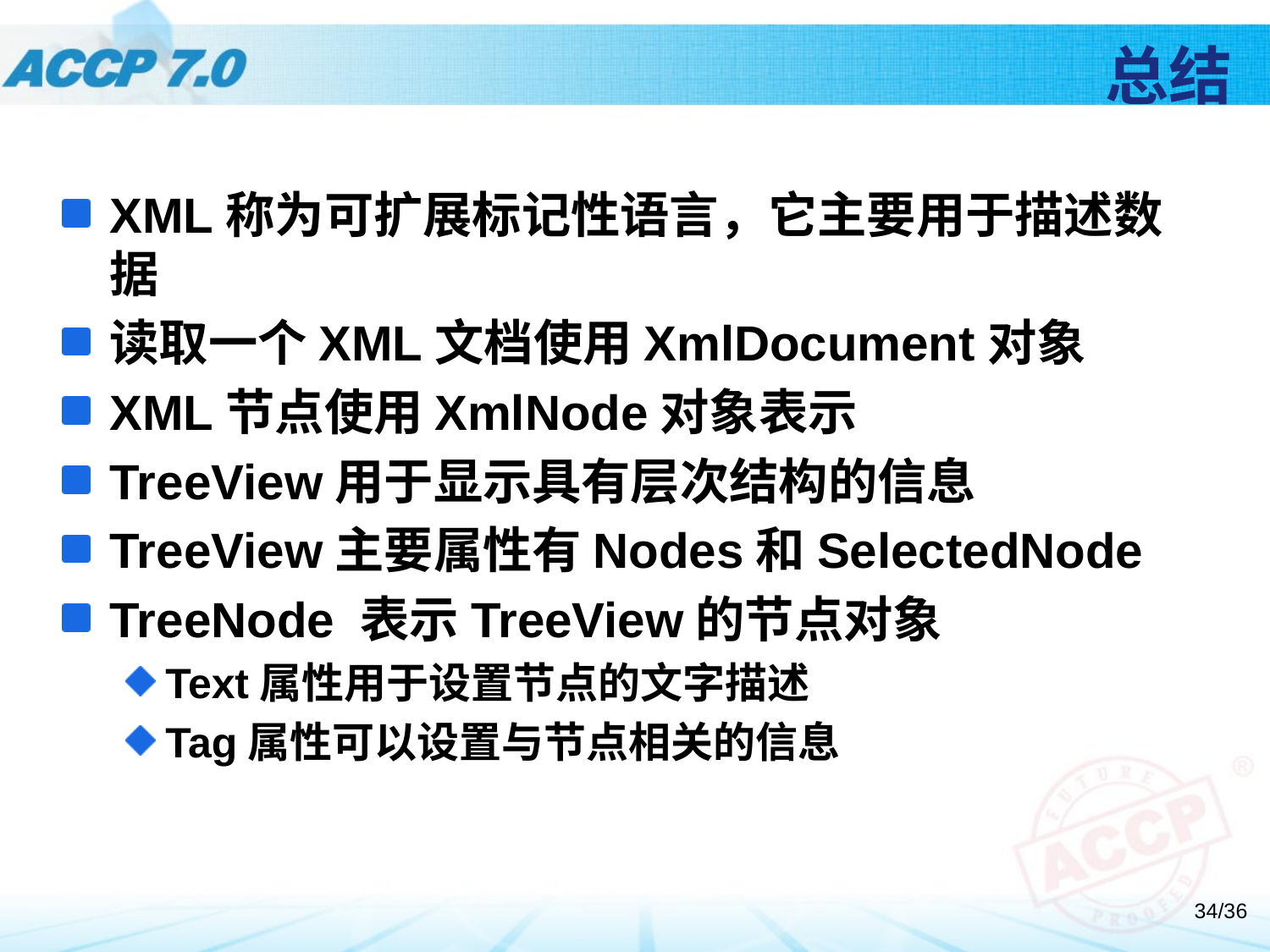

# 总结
XML称为可扩展标记性语言，它主要用于描述数据
读取一个XML文档使用XmlDocument对象
XML节点使用XmlNode对象表示
TreeView用于显示具有层次结构的信息
TreeView主要属性有Nodes和SelectedNode
TreeNode 表示TreeView的节点对象
Text属性用于设置节点的文字描述
Tag属性可以设置与节点相关的信息

34/36